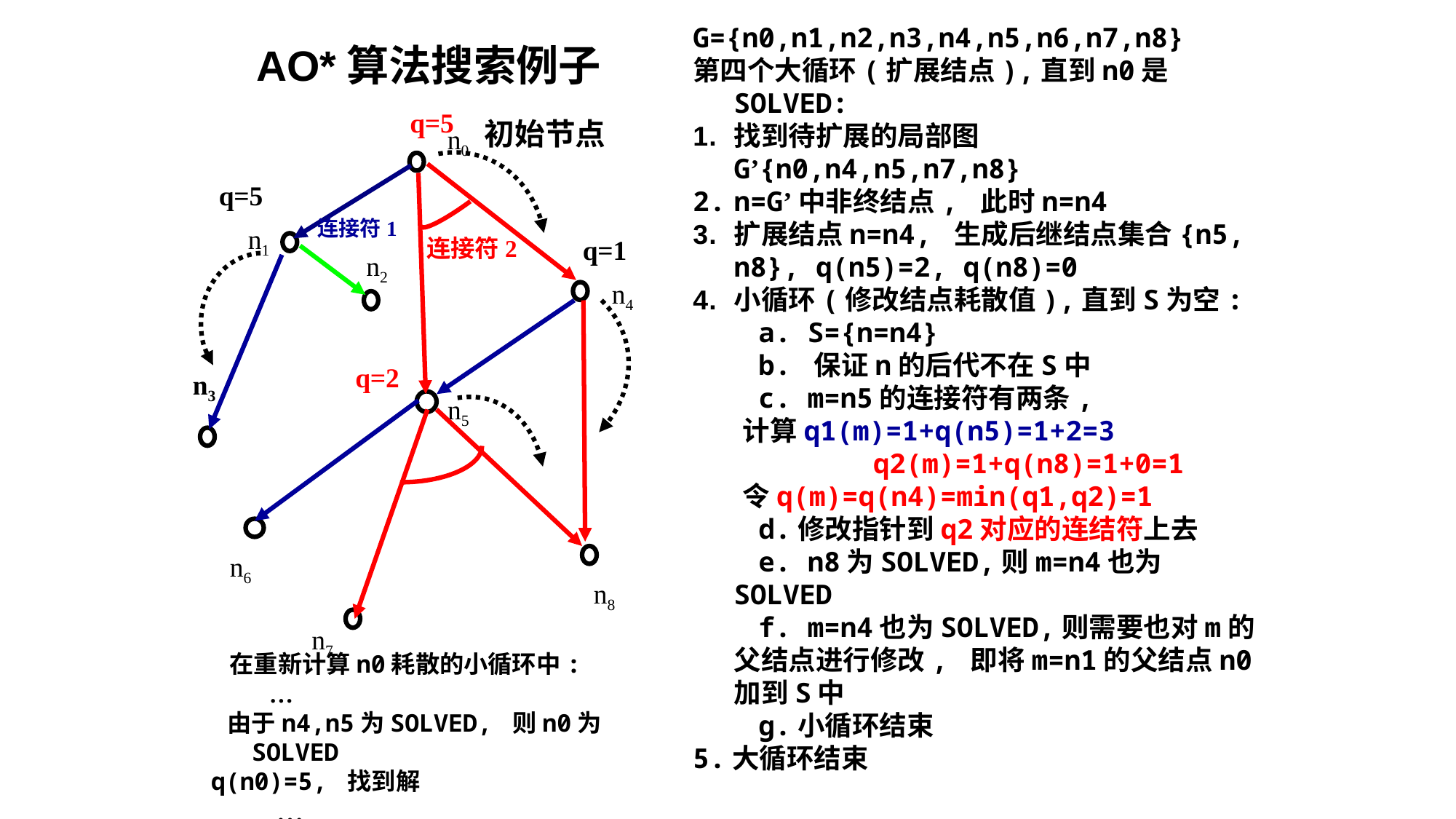

# AO*算法搜索例子
G={n0,n1,n2,n3,n4,n5,n6,n7,n8}
第四个大循环(扩展结点),直到n0是SOLVED:
找到待扩展的局部图G’{n0,n4,n5,n7,n8}
n=G’中非终结点, 此时n=n4
扩展结点n=n4, 生成后继结点集合{n5, n8}, q(n5)=2, q(n8)=0
小循环(修改结点耗散值),直到S为空:
    a. S={n=n4}
    b. 保证n的后代不在S中
    c. m=n5的连接符有两条,
       计算q1(m)=1+q(n5)=1+2=3
           q2(m)=1+q(n8)=1+0=1
       令q(m)=q(n4)=min(q1,q2)=1
    d.修改指针到q2对应的连结符上去
    e. n8为SOLVED,则m=n4也为SOLVED
    f. m=n4也为SOLVED,则需要也对m的父结点进行修改, 即将m=n1的父结点n0加到S中
    g.小循环结束
5.大循环结束

q=5
初始节点
n0

连接符2

连接符1
q=5
n1
q=1

n2

n4

q=2
n3
n5

n6

n8

n7

  在重新计算n0耗散的小循环中:
    …
  由于n4,n5为SOLVED, 则n0为SOLVED
q(n0)=5, 找到解
    …